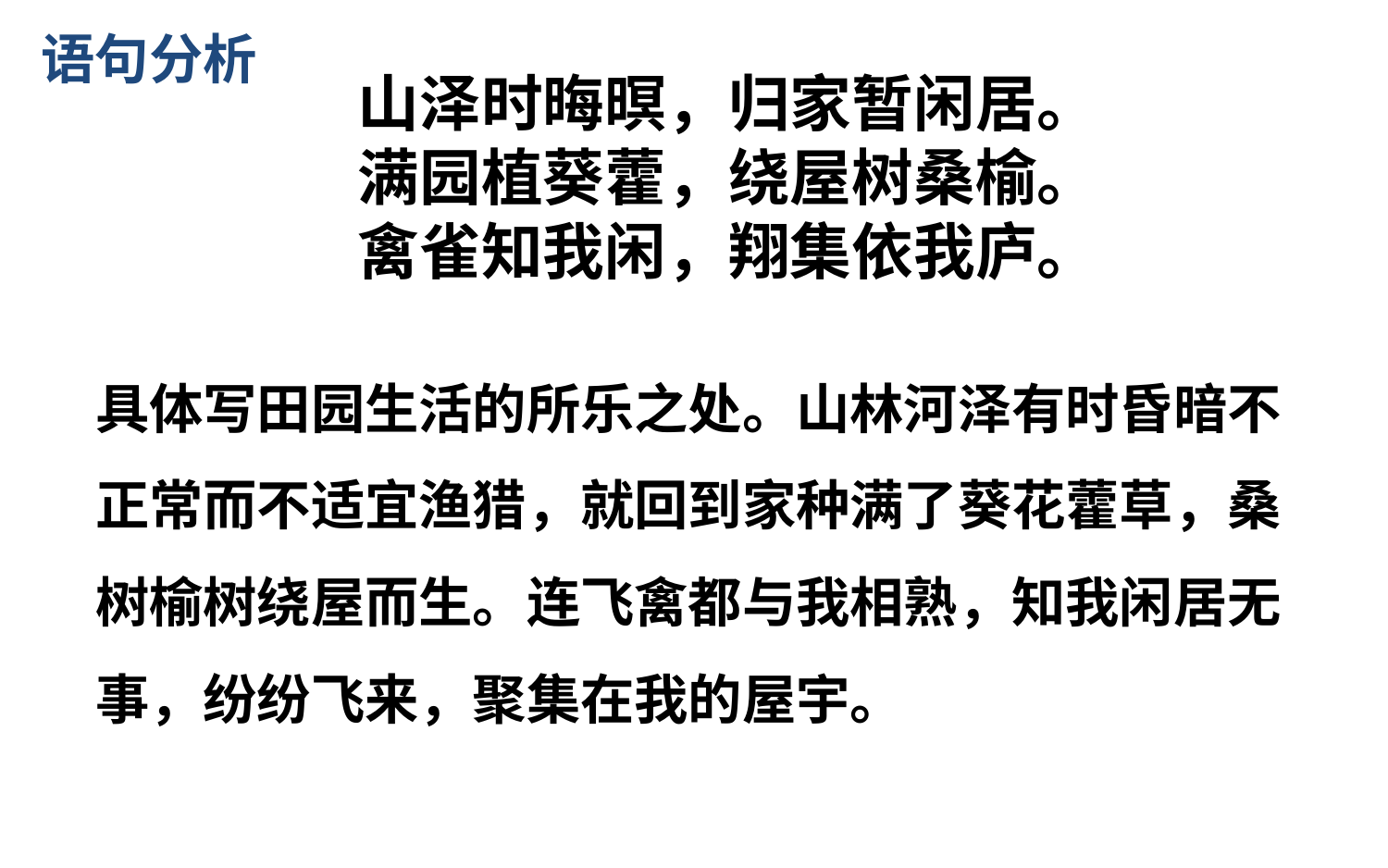

语句分析
山泽时晦暝，归家暂闲居。
满园植葵藿，绕屋树桑榆。
禽雀知我闲，翔集依我庐。
具体写田园生活的所乐之处。山林河泽有时昏暗不正常而不适宜渔猎，就回到家种满了葵花藿草，桑树榆树绕屋而生。连飞禽都与我相熟，知我闲居无事，纷纷飞来，聚集在我的屋宇。